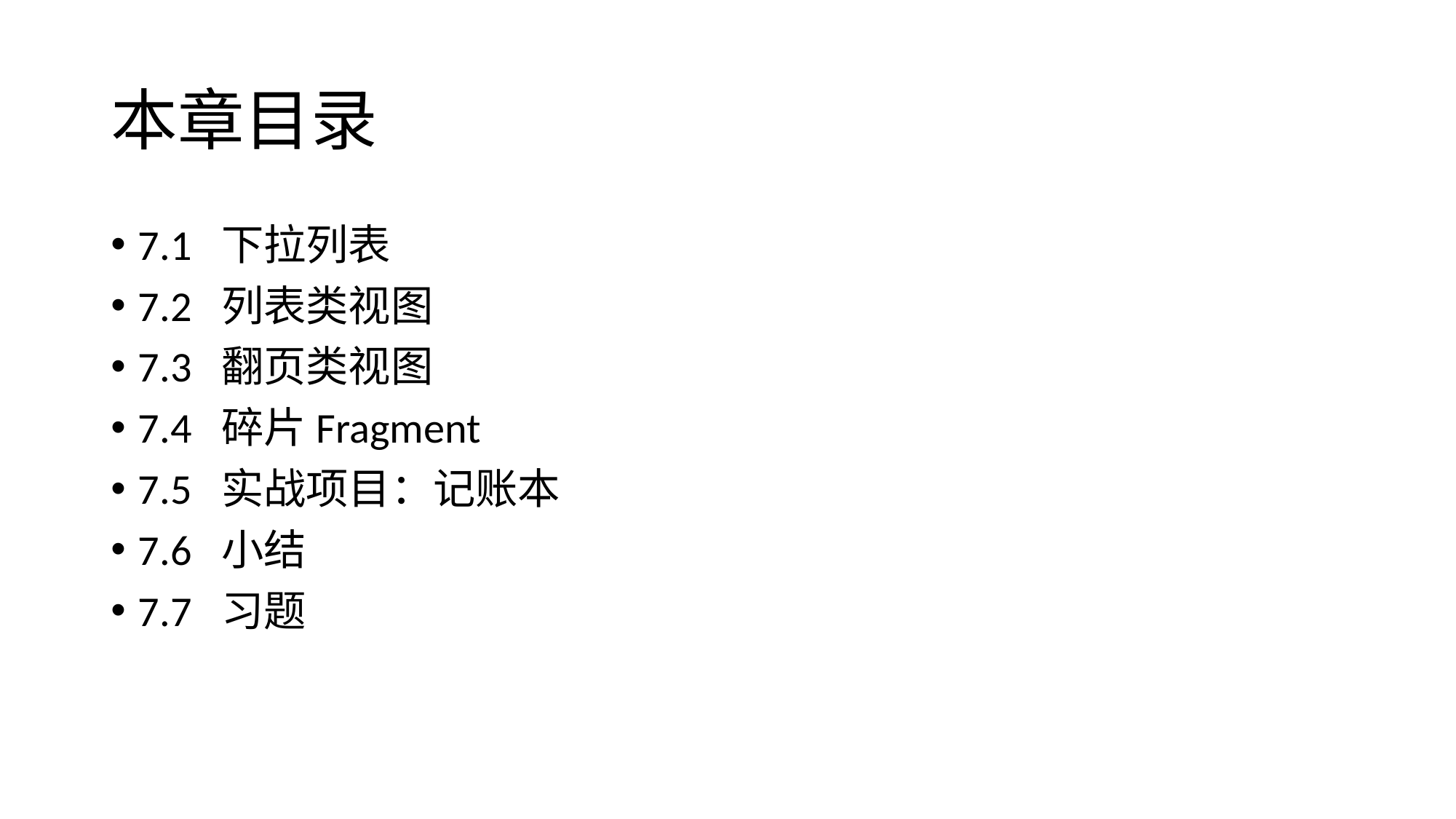

# 本章目录
7.1  下拉列表
7.2  列表类视图
7.3  翻页类视图
7.4  碎片Fragment
7.5  实战项目：记账本
7.6  小结
7.7  习题